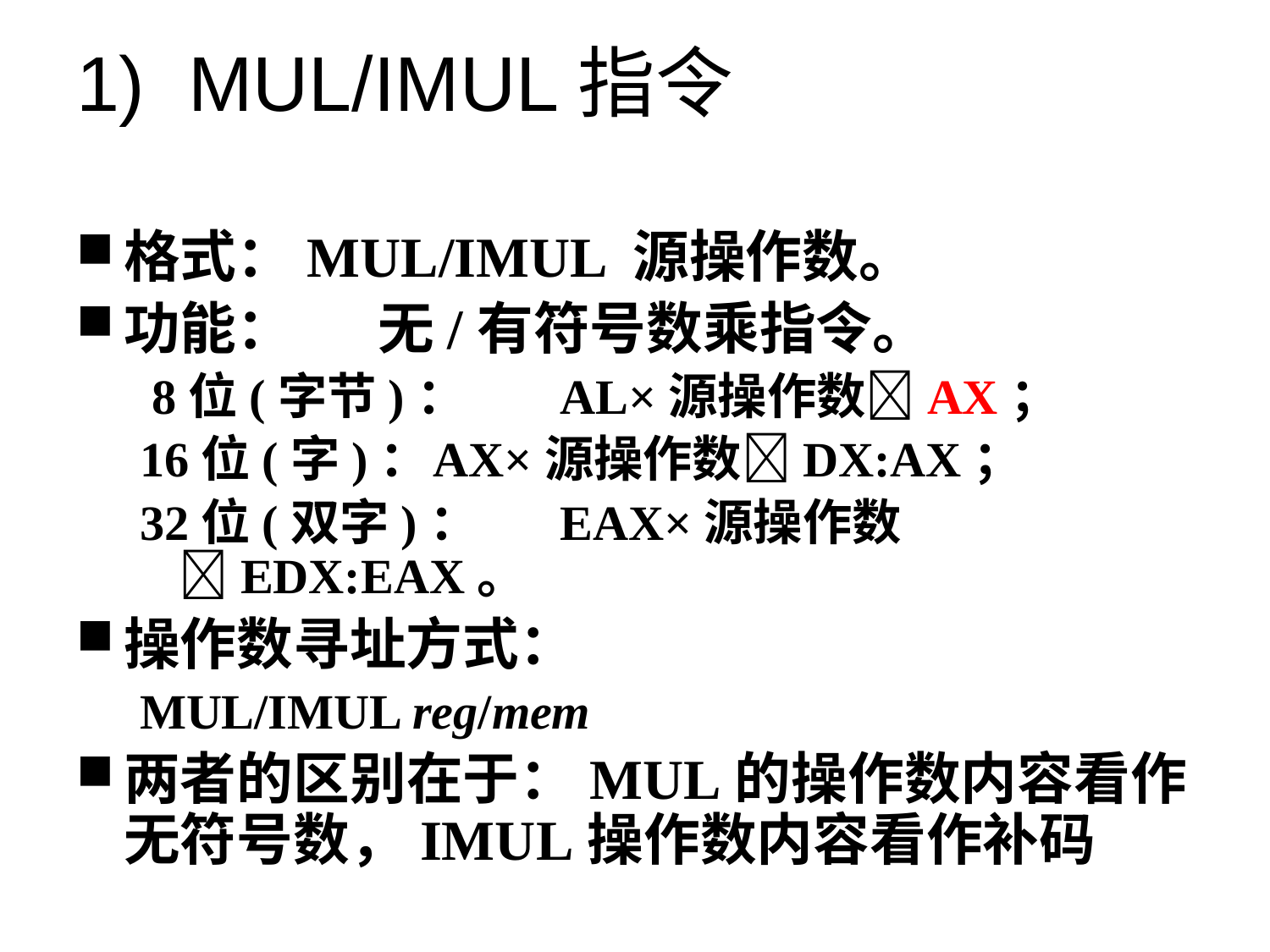

# 1)  MUL/IMUL指令
格式：MUL/IMUL 源操作数。
功能：	无/有符号数乘指令。
 8位(字节)：	AL×源操作数⇒AX；
16位(字)：	AX×源操作数⇒DX:AX；
32位(双字)：	EAX×源操作数⇒EDX:EAX。
操作数寻址方式：
MUL/IMUL reg/mem
两者的区别在于：MUL的操作数内容看作无符号数，IMUL操作数内容看作补码